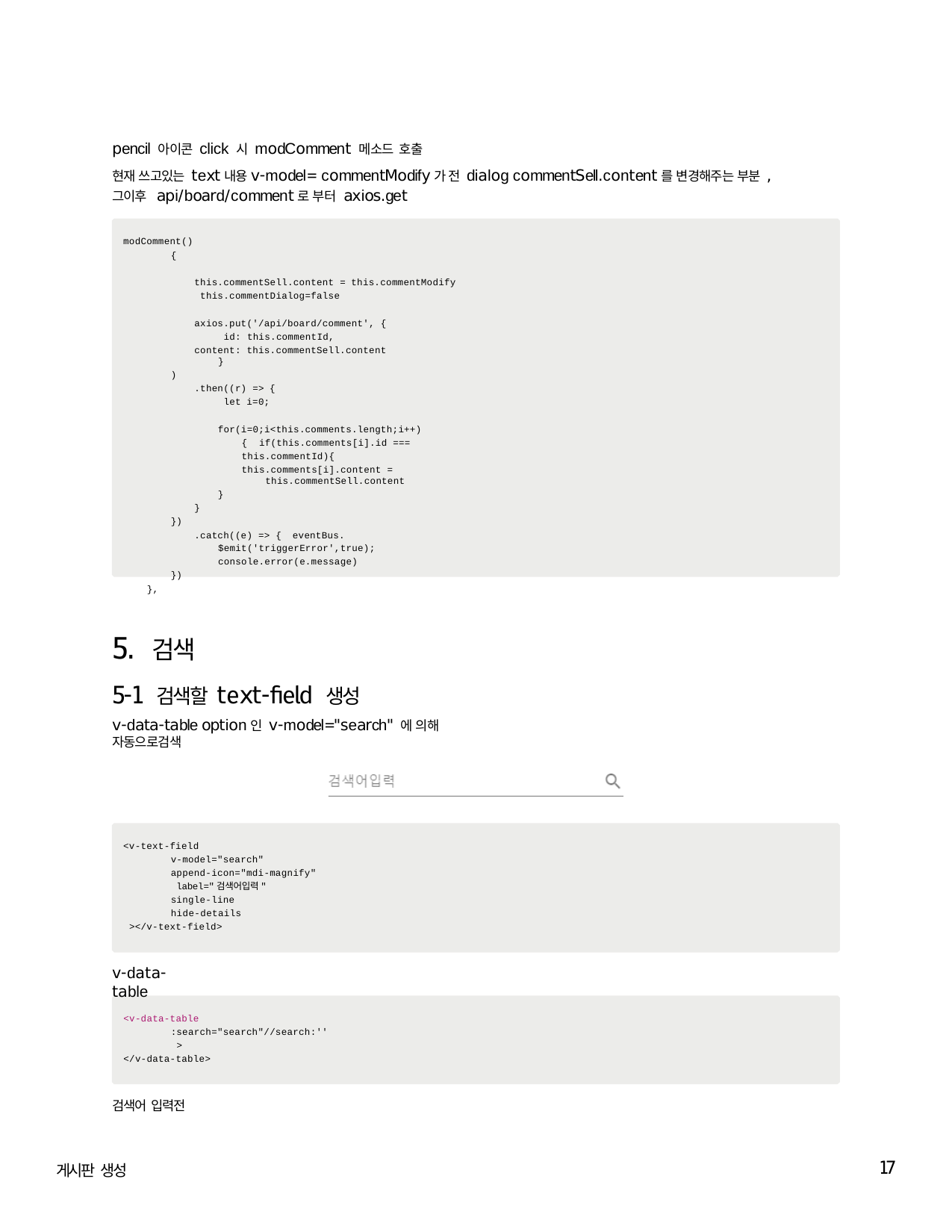

pencil 아이콘 click 시 modComment 메소드 호출
현재 쓰고있는 text내용v-model= commentModify가 전 dialog commentSell.content를 변경해주는 부분 , 그이후  api/board/comment로 부터 axios.get

modComment()
{

this.commentSell.content = this.commentModify  this.commentDialog=false

axios.put('/api/board/comment', {  id: this.commentId,
content: this.commentSell.content }
)
.then((r) => {  let i=0;

for(i=0;i<this.comments.length;i++){  if(this.comments[i].id === this.commentId){
this.comments[i].content = this.commentSell.content
}
}
})
.catch((e) => {  eventBus.$emit('triggerError',true);  console.error(e.message)
})
},
5. 검색
5-1 검색할 text-field 생성
v-data-table option인 v-model="search" 에 의해 자동으로검색

<v-text-field
v-model="search"
append-icon="mdi-magnify"  label="검색어입력"
single-line  hide-details
></v-text-field>
v-data-table

<v-data-table
:search="search"//search:''
>
</v-data-table>
검색어 입력전
17
게시판 생성